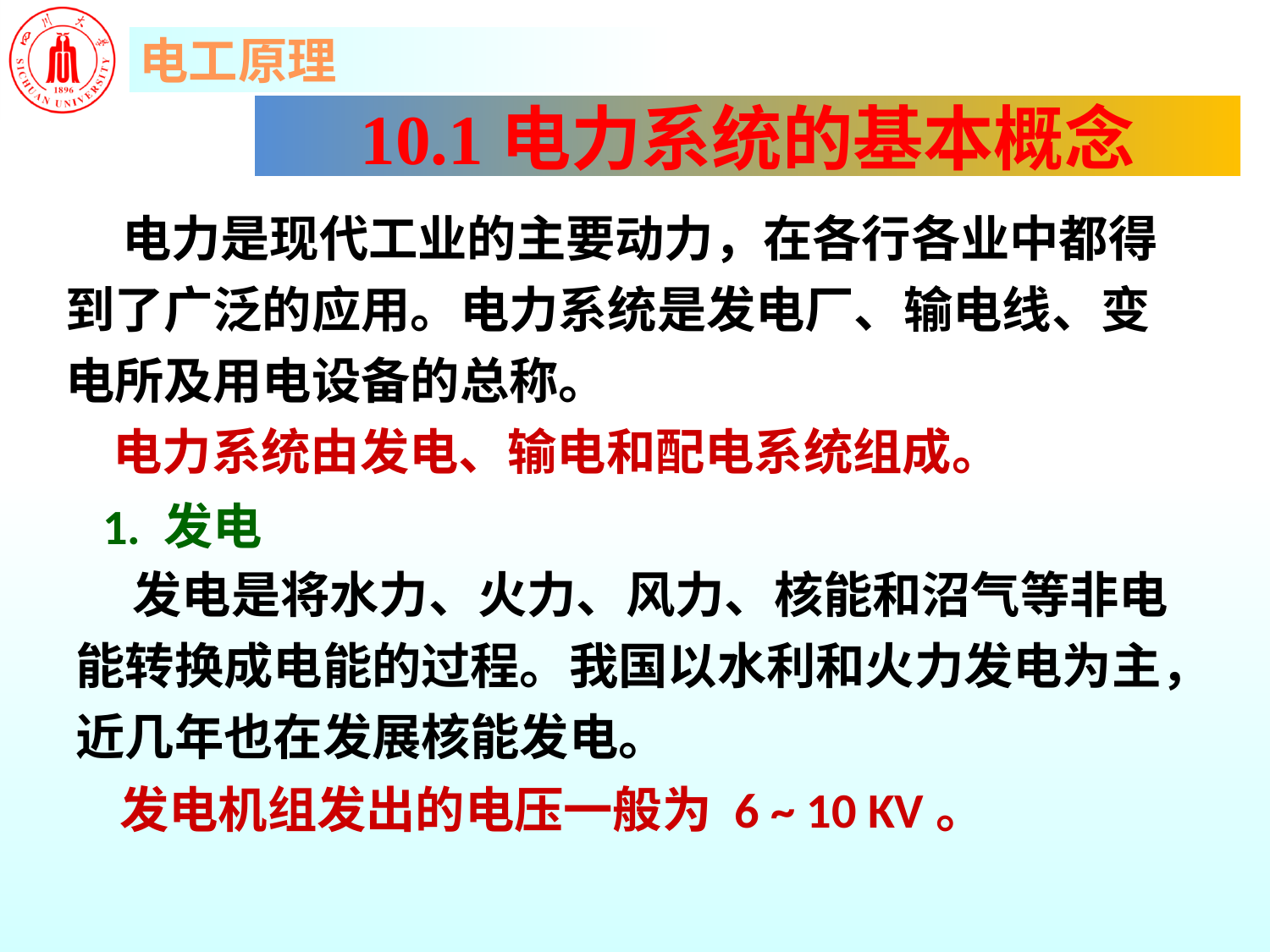

10.1电力系统的基本概念
    电力是现代工业的主要动力，在各行各业中都得到了广泛的应用。电力系统是发电厂、输电线、变电所及用电设备的总称。
电力系统由发电、输电和配电系统组成。
1. 发电
    发电是将水力、火力、风力、核能和沼气等非电能转换成电能的过程。我国以水利和火力发电为主，近几年也在发展核能发电。
发电机组发出的电压一般为 6 ~ 10 KV。